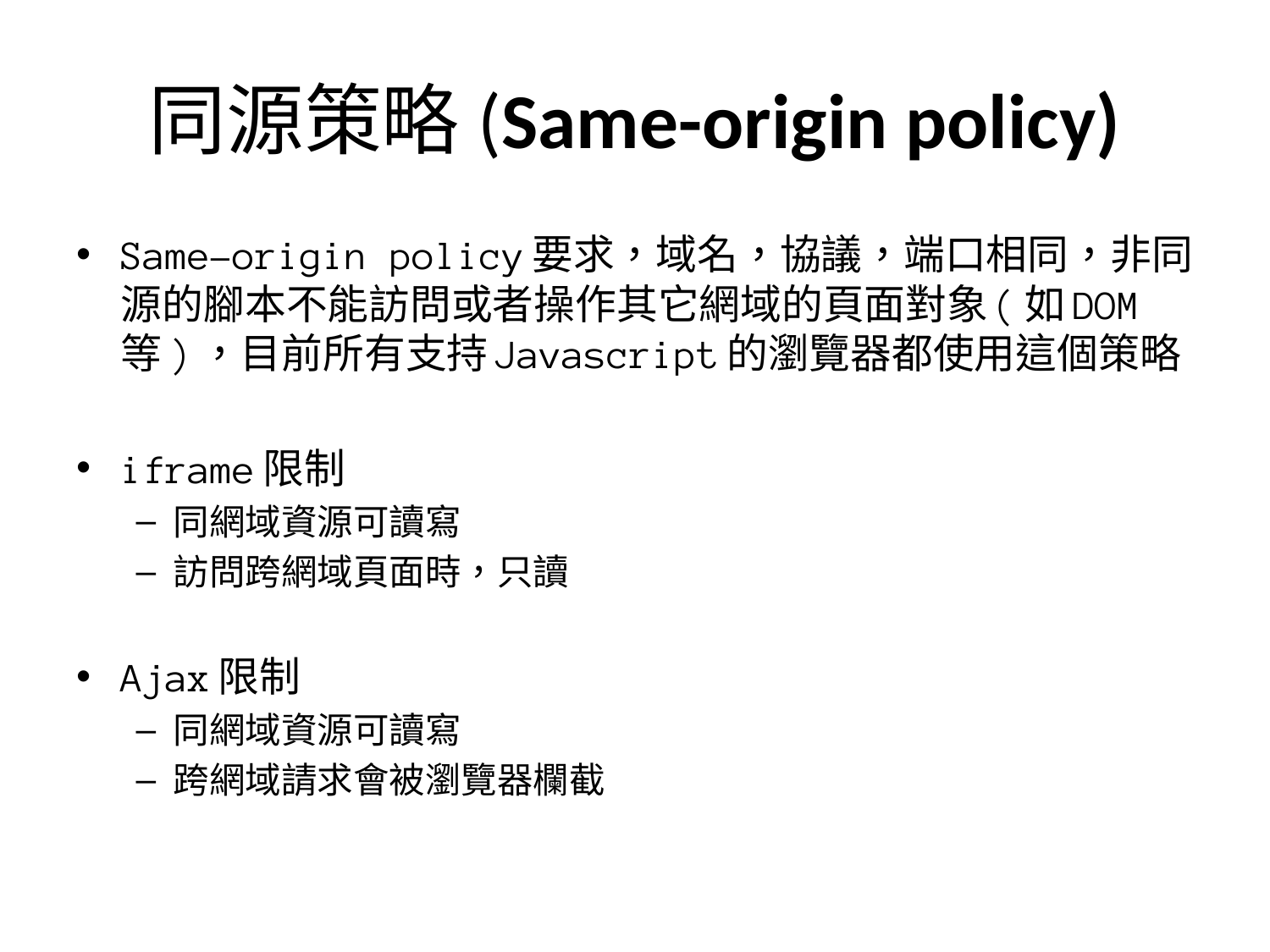

# 同源策略(Same-origin policy)
Same-origin policy要求，域名，協議，端口相同，非同源的腳本不能訪問或者操作其它網域的頁面對象(如DOM等)，目前所有支持Javascript的瀏覽器都使用這個策略

iframe限制
同網域資源可讀寫
訪問跨網域頁面時，只讀

Ajax限制
同網域資源可讀寫
跨網域請求會被瀏覽器欄截